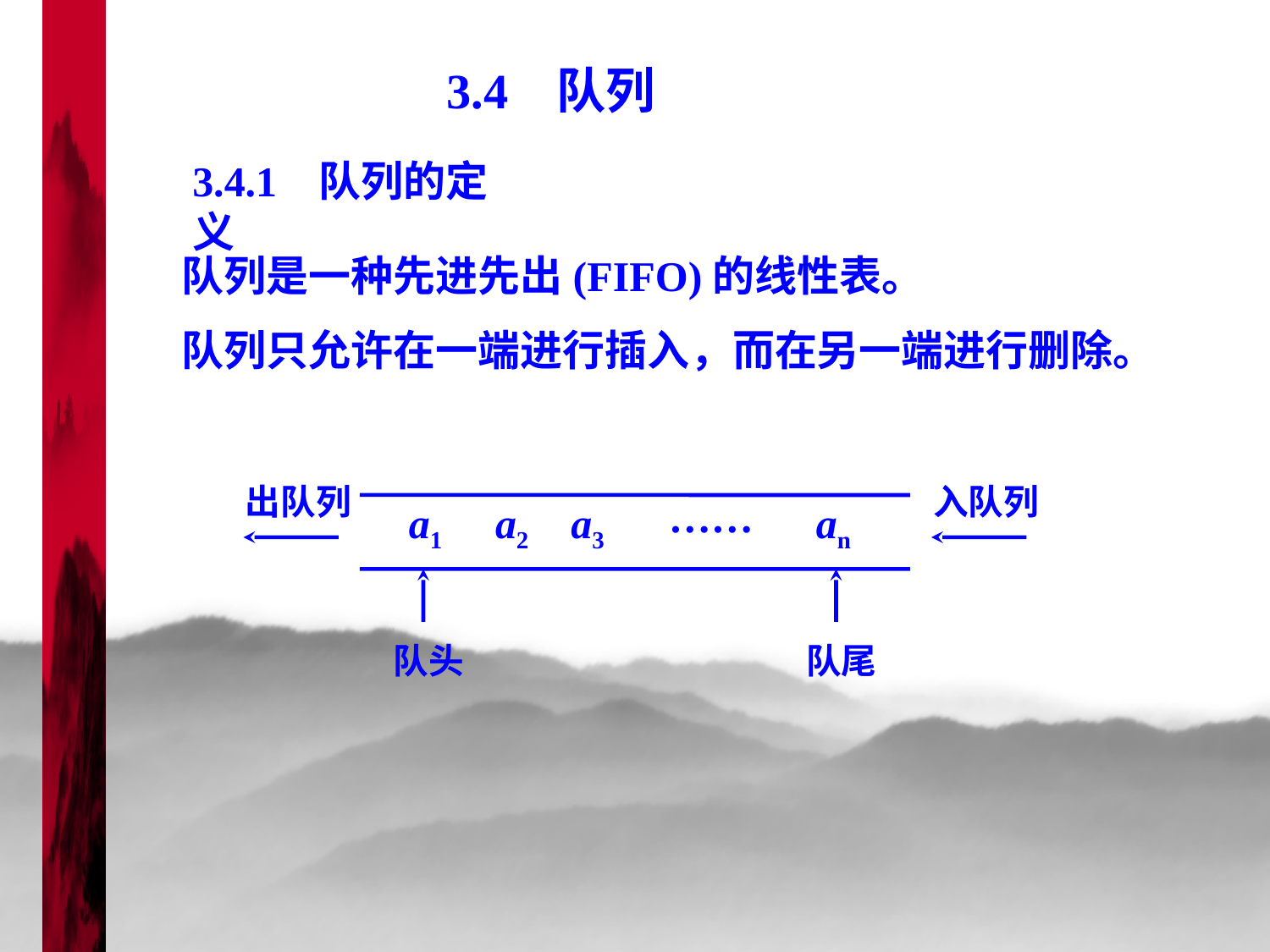

3.4   队列
3.4.1   队列的定义
队列是一种先进先出(FIFO)的线性表。
队列只允许在一端进行插入，而在另一端进行删除。
出队列
入队列
……
a1     a2    a3                    an

队头

队尾